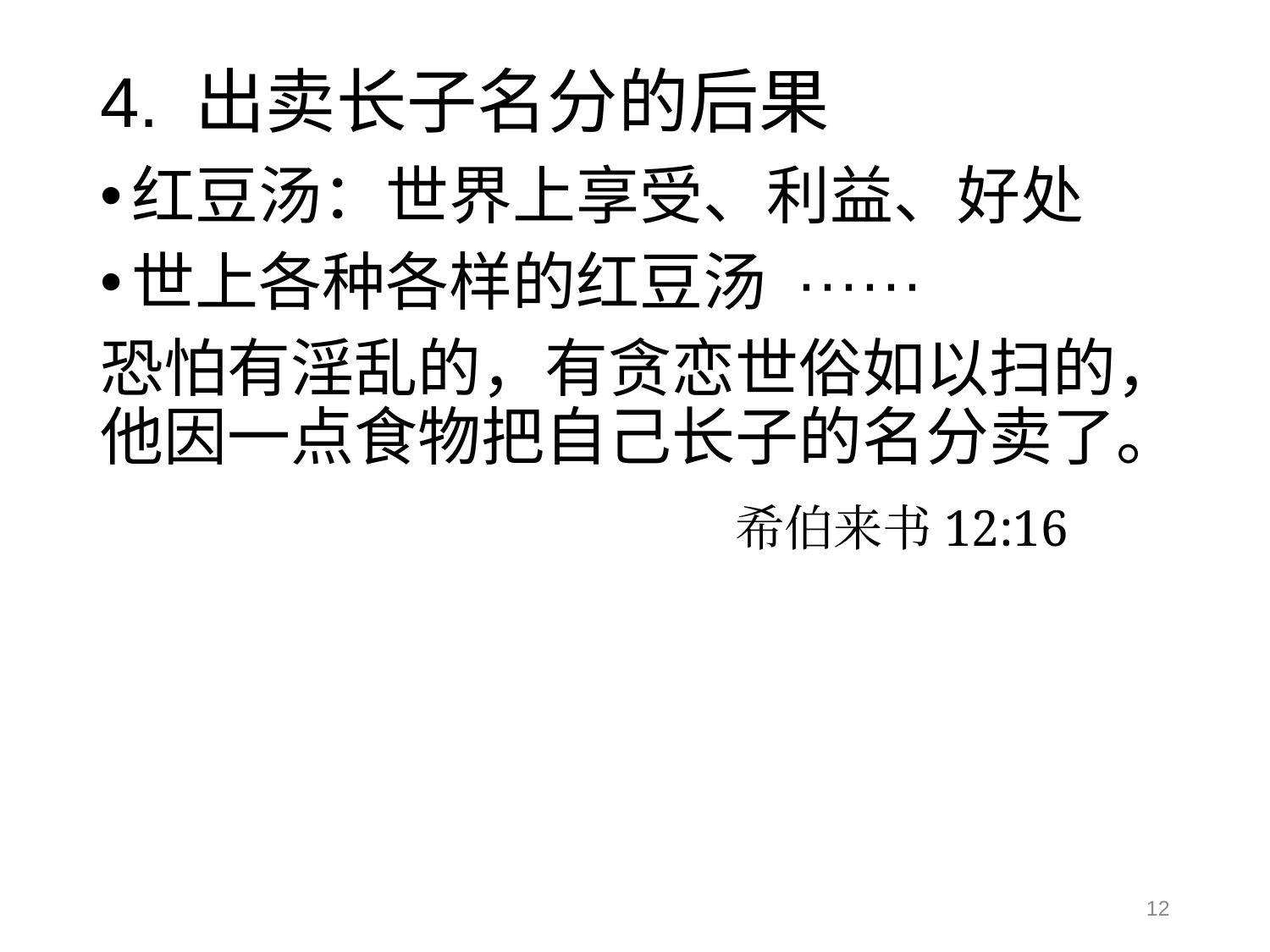

# 4. 出卖长子名分的后果
红豆汤：世界上享受、利益、好处
世上各种各样的红豆汤 ······
恐怕有淫乱的，有贪恋世俗如以扫的，他因一点食物把自己长子的名分卖了。
					希伯来书12:16

12